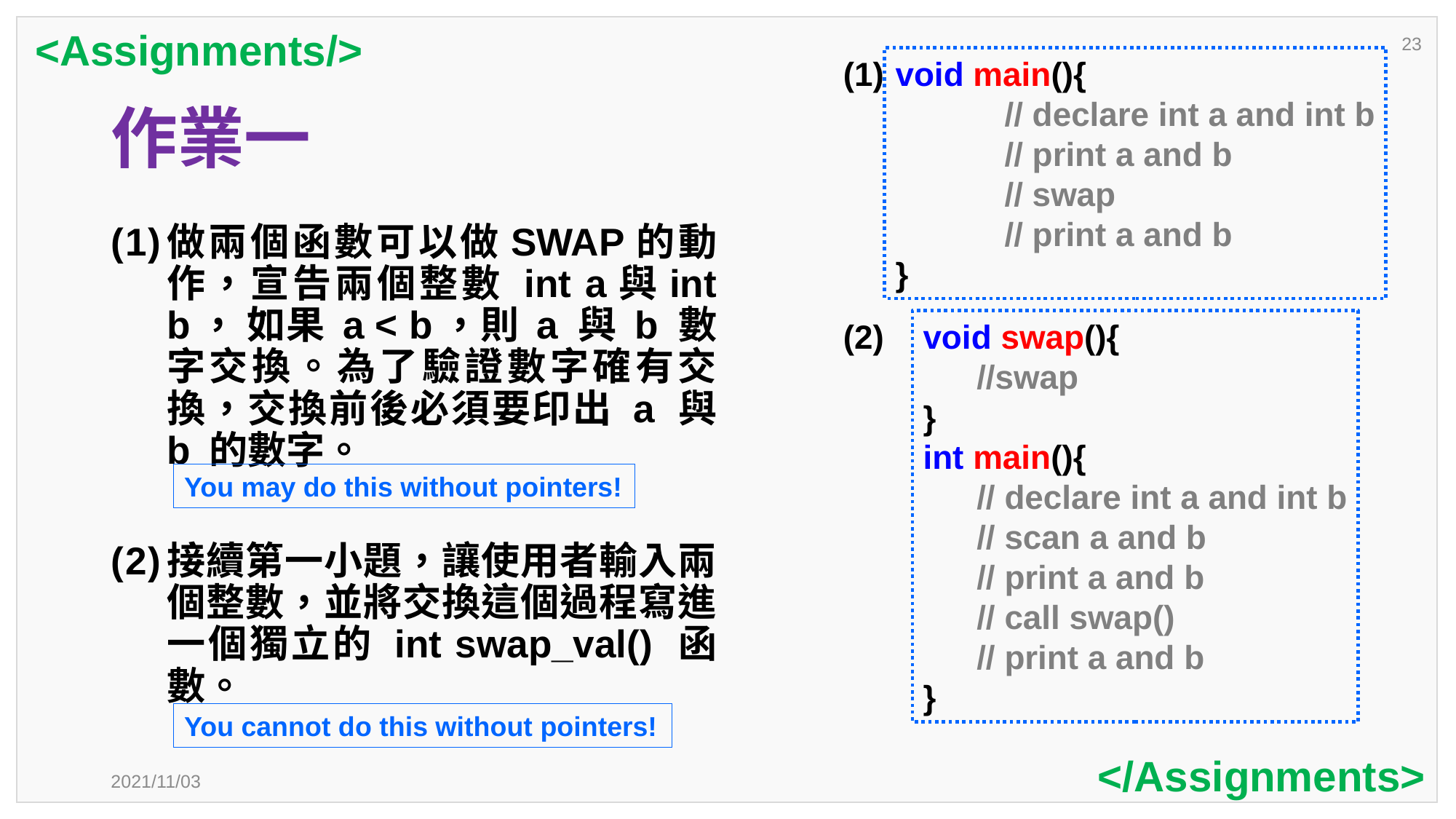

<Assignments/>
23
(1)
void main(){
	// declare int a and int b
	// print a and b
	// swap
	// print a and b
}
# 作業一
做兩個函數可以做SWAP的動作，宣告兩個整數 int a與int b， 如果 a < b，則 a 與 b 數字交換。為了驗證數字確有交換，交換前後必須要印出 a 與 b 的數字。

接續第一小題，讓使用者輸入兩個整數，並將交換這個過程寫進一個獨立的 int swap_val() 函數。
(2)
void swap(){
	//swap
}
int main(){
	// declare int a and int b
	// scan a and b
	// print a and b
	// call swap()
	// print a and b
}
You may do this without pointers!
You cannot do this without pointers!
</Assignments>
2021/11/03